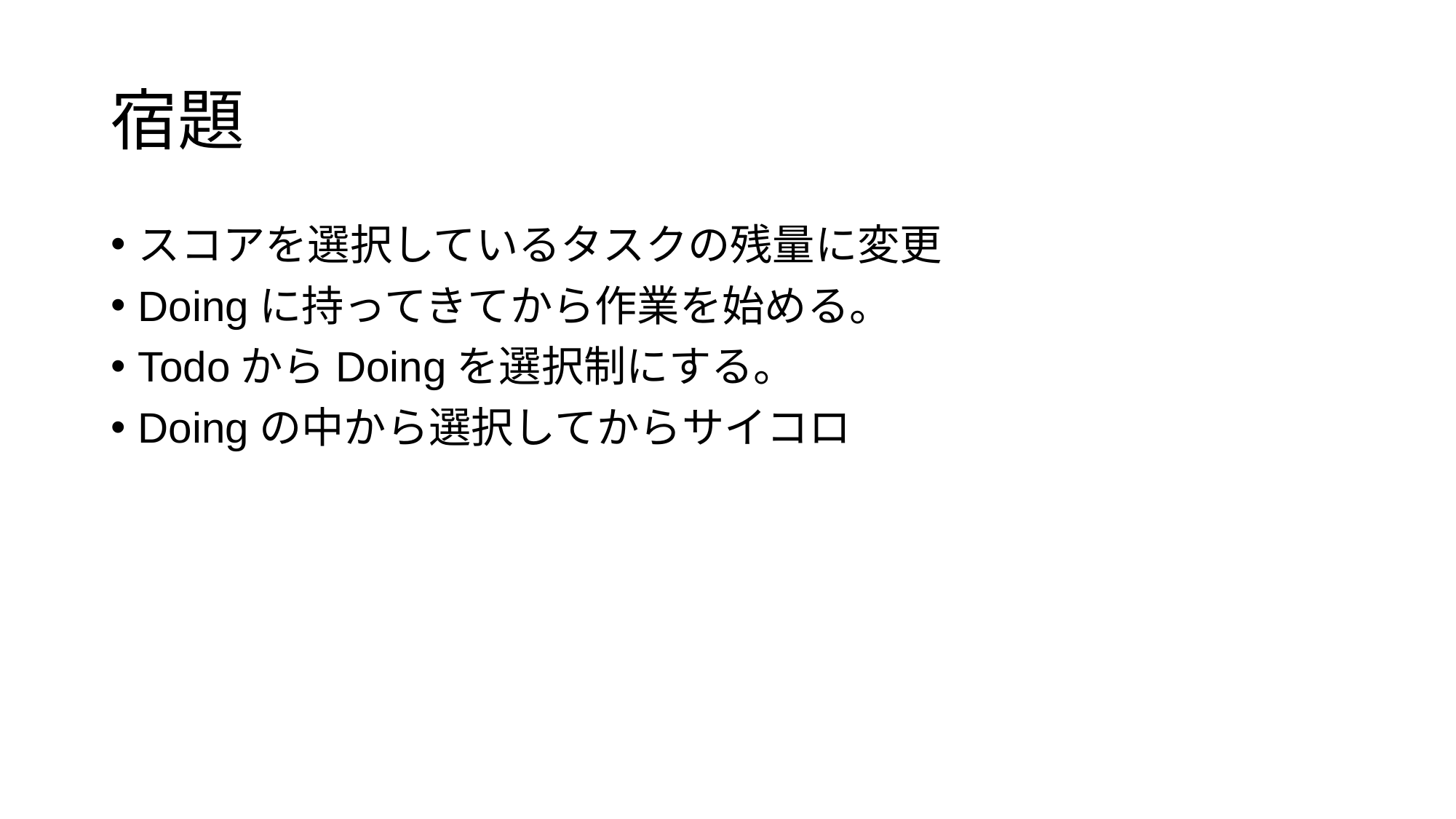

# 宿題
スコアを選択しているタスクの残量に変更
Doingに持ってきてから作業を始める。
TodoからDoingを選択制にする。
Doingの中から選択してからサイコロ